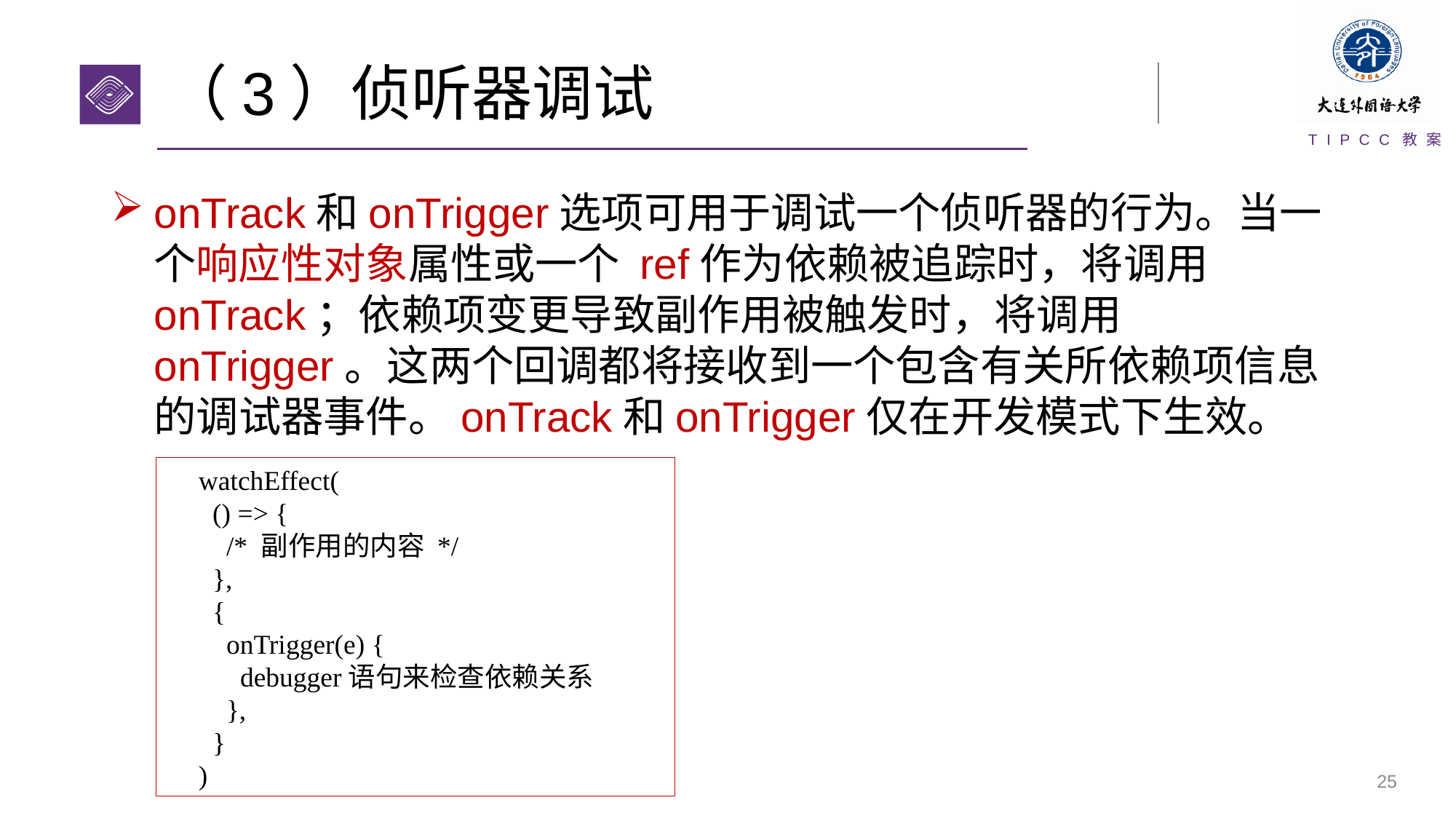

# （3）侦听器调试
onTrack和onTrigger选项可用于调试一个侦听器的行为。当一个响应性对象属性或一个 ref作为依赖被追踪时，将调用onTrack；依赖项变更导致副作用被触发时，将调用onTrigger。这两个回调都将接收到一个包含有关所依赖项信息的调试器事件。onTrack和onTrigger仅在开发模式下生效。
watchEffect(
  () => {
    /* 副作用的内容 */
  },
  {
    onTrigger(e) {
      debugger语句来检查依赖关系
    },
  }
)
25